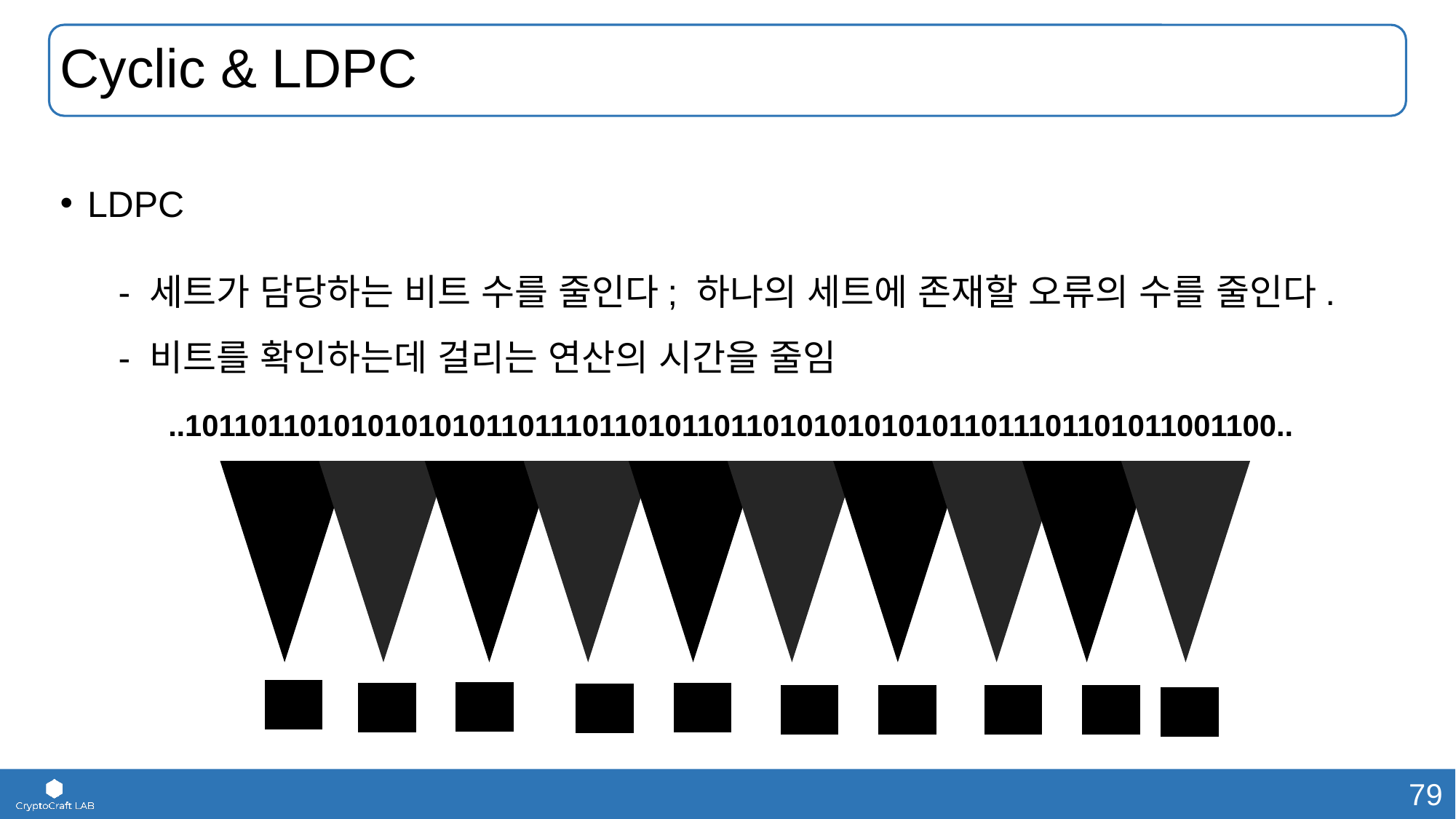

# Cyclic & LDPC
LDPC
- 세트가 담당하는 비트 수를 줄인다; 하나의 세트에 존재할 오류의 수를 줄인다.
- 비트를 확인하는데 걸리는 연산의 시간을 줄임
..101101101010101010110111011010110110101010101011011101101011001100..